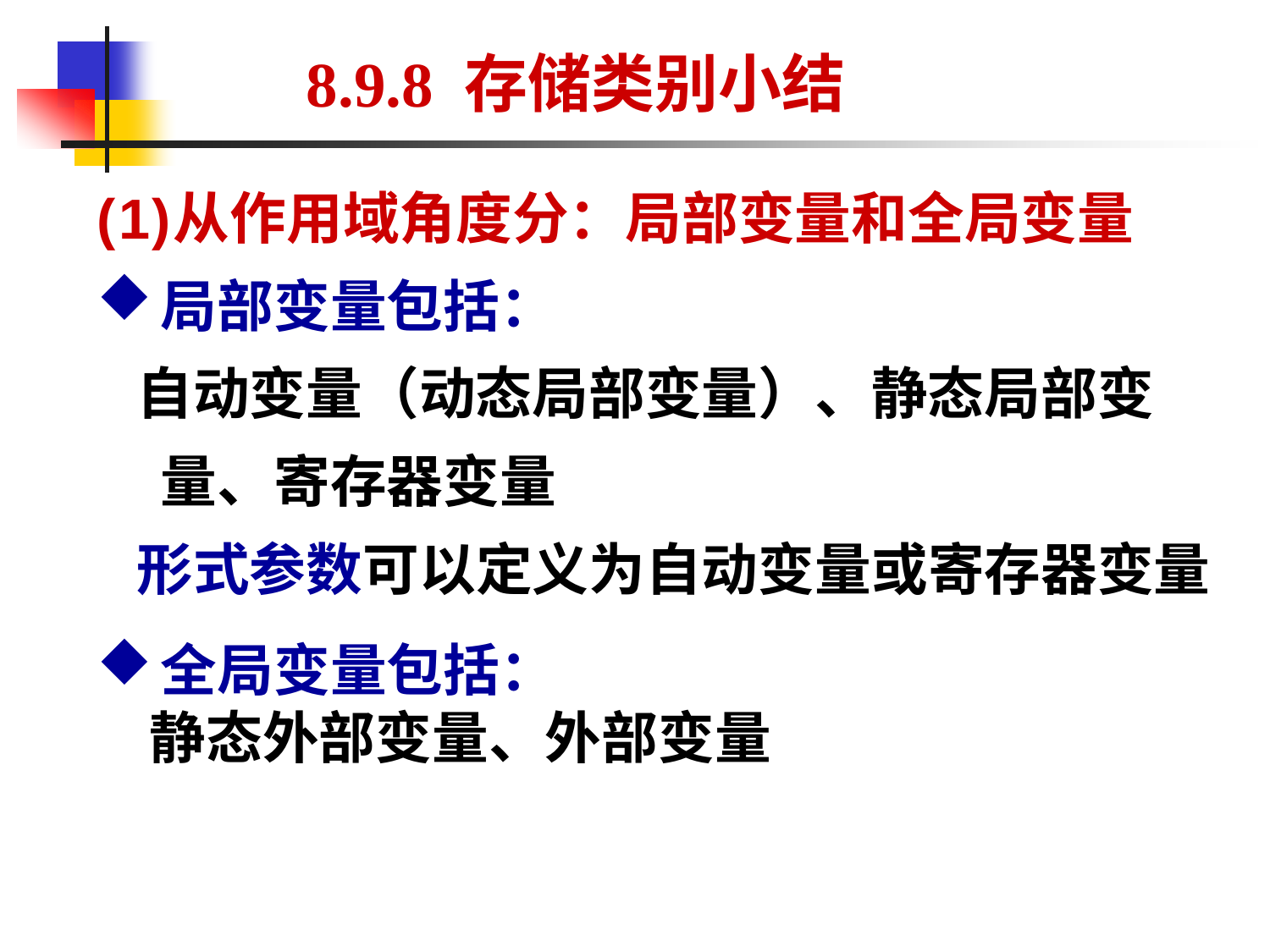

8.9.8 存储类别小结
从作用域角度分：局部变量和全局变量
局部变量包括：
  自动变量（动态局部变量）、静态局部变量、寄存器变量
  形式参数可以定义为自动变量或寄存器变量

全局变量包括：
   静态外部变量、外部变量